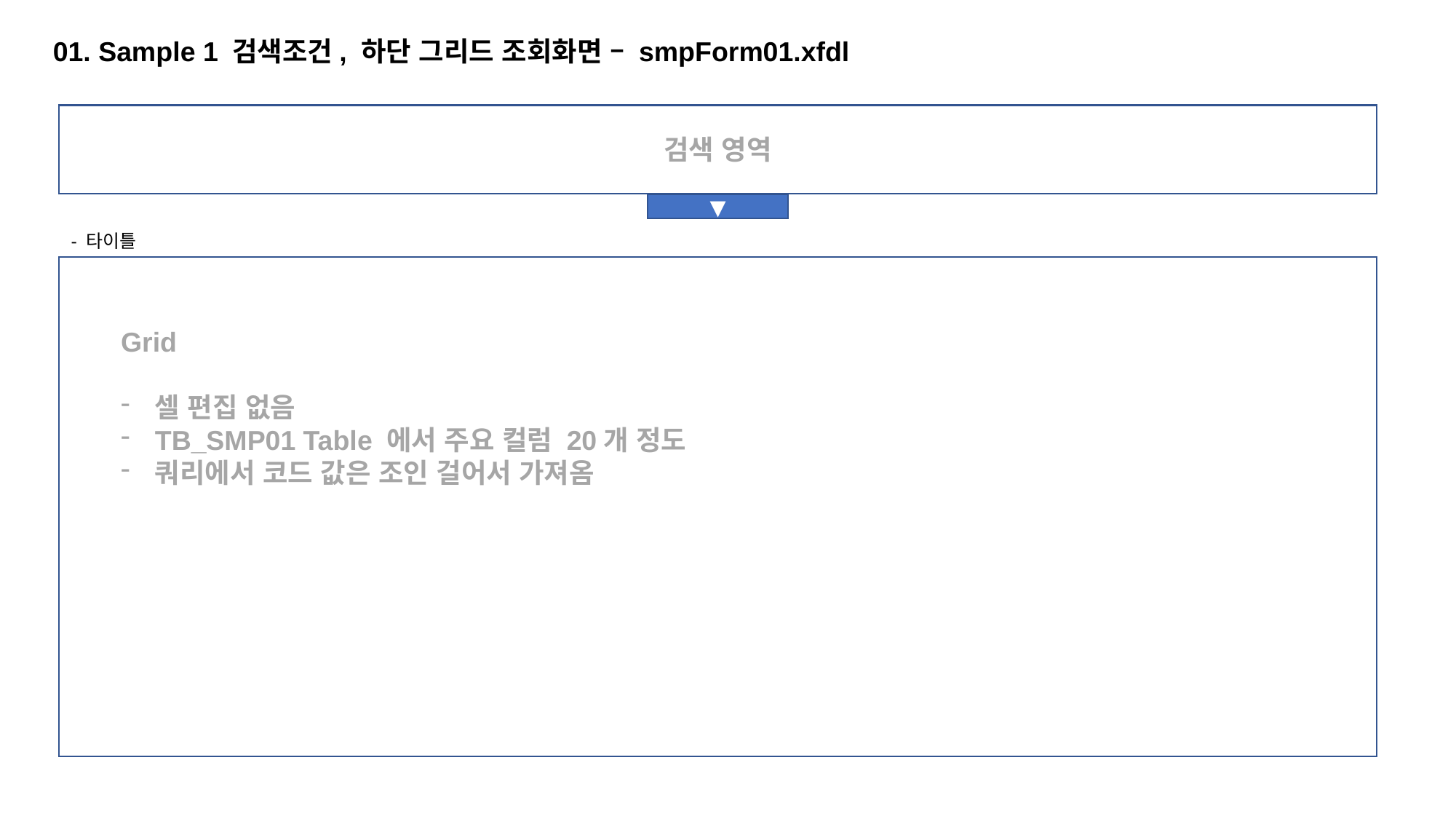

01. Sample 1 검색조건, 하단 그리드 조회화면 – smpForm01.xfdl
검색 영역
▼
- 타이틀

Grid

셀 편집 없음
TB_SMP01 Table 에서 주요 컬럼 20개 정도
쿼리에서 코드 값은 조인 걸어서 가져옴